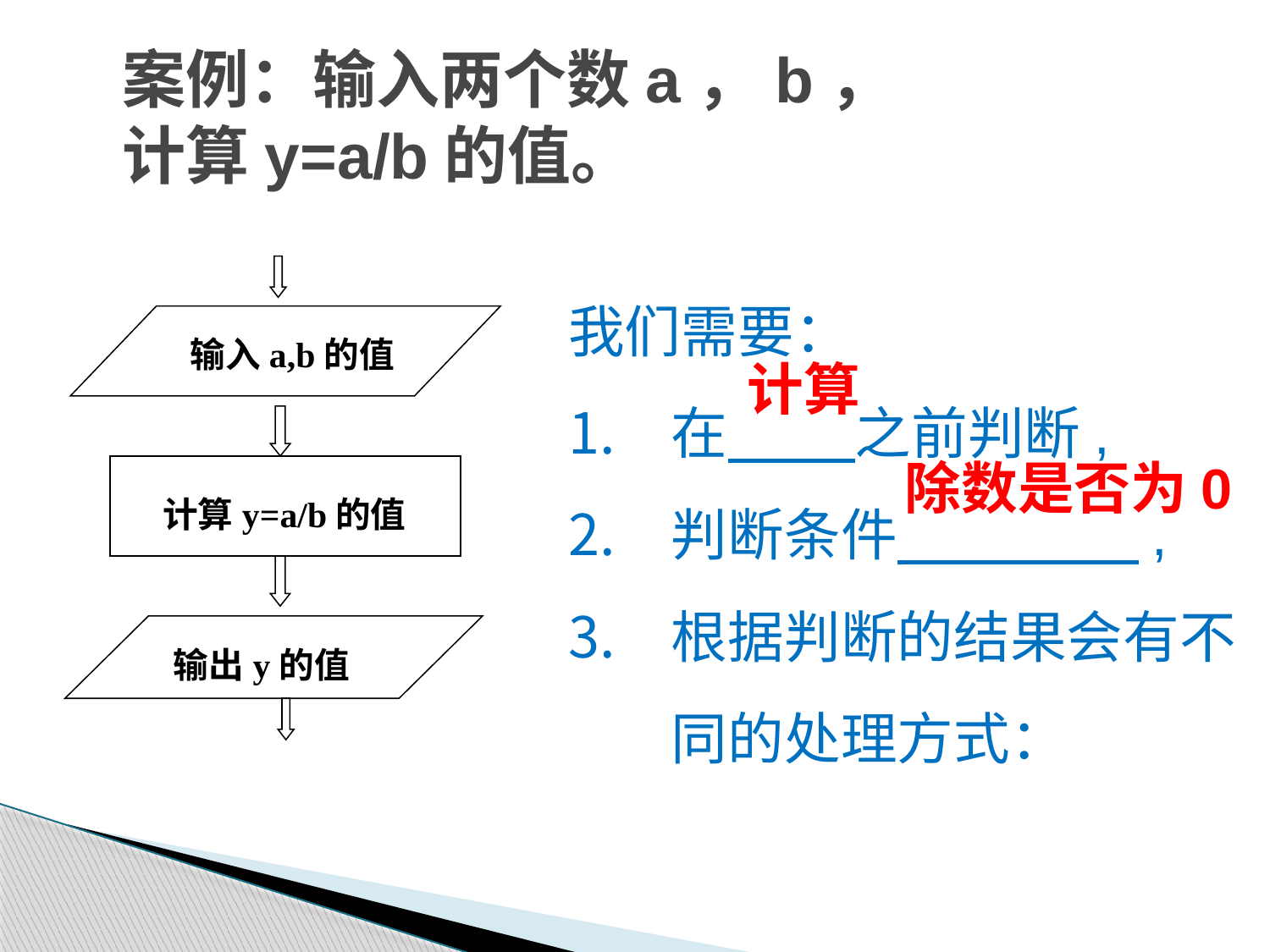

# 案例：输入两个数a，b， 计算y=a/b的值。

   输入a,b的值

计算y=a/b的值

输出y的值

我们需要：
在          之前判断,
判断条件                   ,
根据判断的结果会有不同的处理方式：

计算
除数是否为0